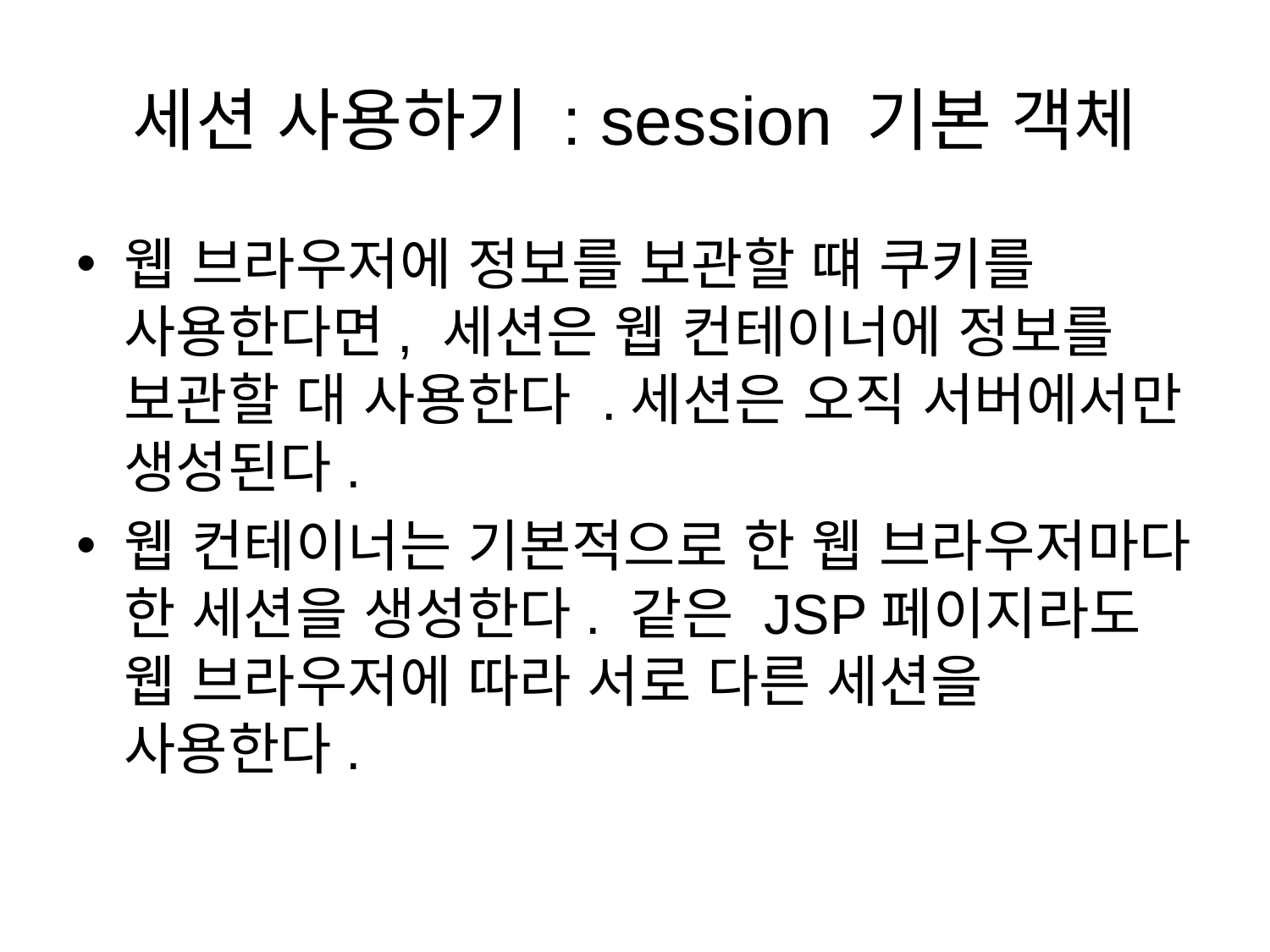

# 세션 사용하기 : session 기본 객체
웹 브라우저에 정보를 보관할 떄 쿠키를 사용한다면, 세션은 웹 컨테이너에 정보를 보관할 대 사용한다 .세션은 오직 서버에서만 생성된다.
웹 컨테이너는 기본적으로 한 웹 브라우저마다 한 세션을 생성한다. 같은 JSP페이지라도 웹 브라우저에 따라 서로 다른 세션을 사용한다.